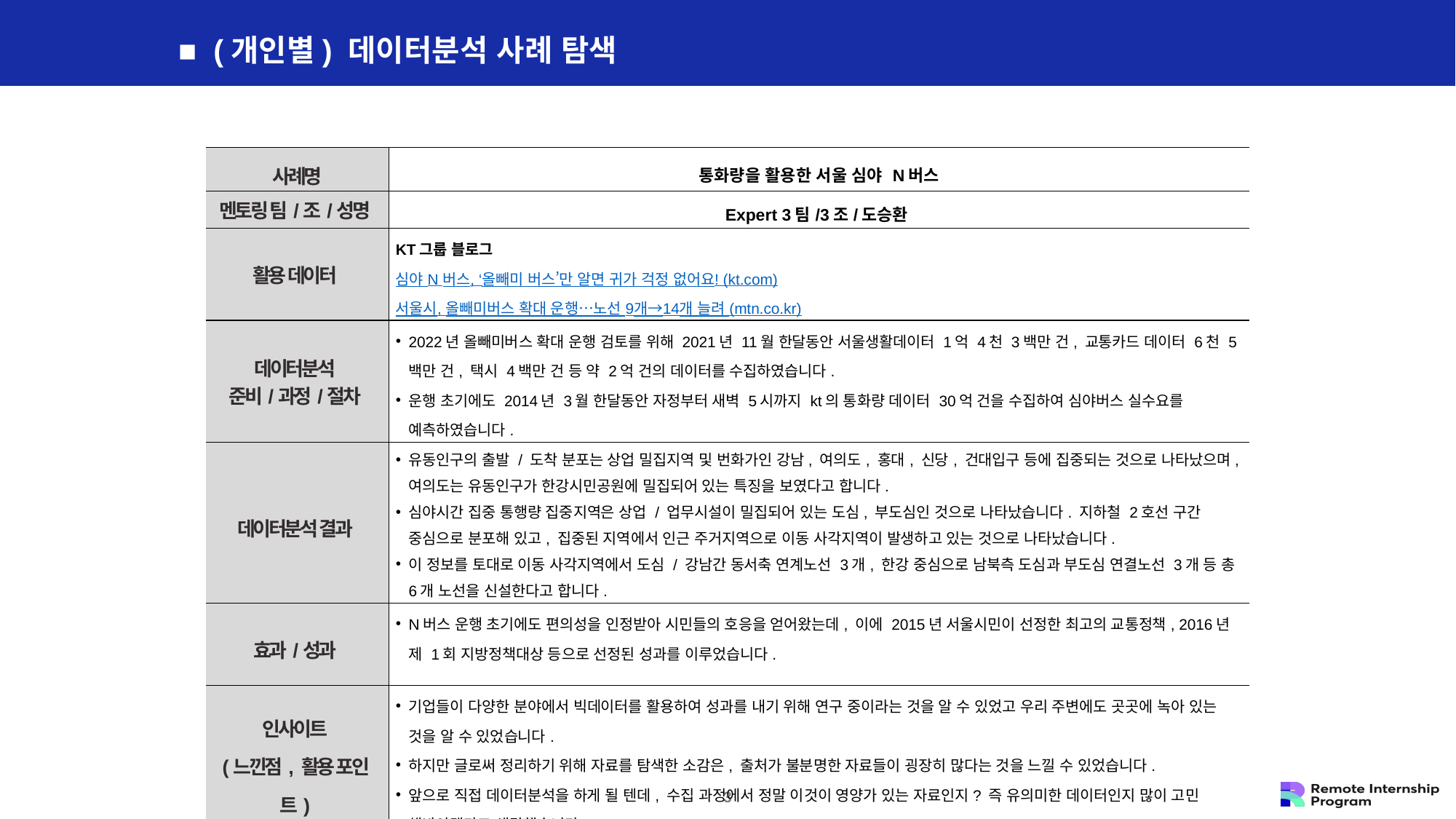

■  (개인별) 데이터분석 사례 탐색
| 사례명 | 통화량을 활용한 서울 심야 N버스 |
| --- | --- |
| 멘토링 팀/조/성명 | Expert 3팀/3조/도승환 |
| 활용 데이터 | KT그룹 블로그 심야 N 버스, ‘올빼미 버스’만 알면 귀가 걱정 없어요! (kt.com) 서울시, 올빼미버스 확대 운행…노선 9개→14개 늘려 (mtn.co.kr) |
| 데이터분석 준비/과정/절차 | 2022년 올빼미버스 확대 운행 검토를 위해 2021년 11월 한달동안 서울생활데이터 1억 4천 3백만 건, 교통카드 데이터 6천 5백만 건, 택시 4백만 건 등 약 2억 건의 데이터를 수집하였습니다. 운행 초기에도 2014년 3월 한달동안 자정부터 새벽 5시까지 kt의 통화량 데이터 30억 건을 수집하여 심야버스 실수요를 예측하였습니다. |
| 데이터분석 결과 | 유동인구의 출발 / 도착 분포는 상업 밀집지역 및 번화가인 강남, 여의도, 홍대, 신당, 건대입구 등에 집중되는 것으로 나타났으며, 여의도는 유동인구가 한강시민공원에 밀집되어 있는 특징을 보였다고 합니다. 심야시간 집중 통행량 집중지역은 상업 / 업무시설이 밀집되어 있는 도심, 부도심인 것으로 나타났습니다. 지하철 2호선 구간 중심으로 분포해 있고, 집중된 지역에서 인근 주거지역으로 이동 사각지역이 발생하고 있는 것으로 나타났습니다. 이 정보를 토대로 이동 사각지역에서 도심 / 강남간 동서축 연계노선 3개, 한강 중심으로 남북측 도심과 부도심 연결노선 3개 등 총 6개 노선을 신설한다고 합니다. |
| 효과/성과 | N버스 운행 초기에도 편의성을 인정받아 시민들의 호응을 얻어왔는데, 이에 2015년 서울시민이 선정한 최고의 교통정책, 2016년 제 1회 지방정책대상 등으로 선정된 성과를 이루었습니다. |
| 인사이트 (느낀점, 활용 포인트) | 기업들이 다양한 분야에서 빅데이터를 활용하여 성과를 내기 위해 연구 중이라는 것을 알 수 있었고 우리 주변에도 곳곳에 녹아 있는 것을 알 수 있었습니다. 하지만 글로써 정리하기 위해 자료를 탐색한 소감은, 출처가 불분명한 자료들이 굉장히 많다는 것을 느낄 수 있었습니다. 앞으로 직접 데이터분석을 하게 될 텐데, 수집 과정에서 정말 이것이 영양가 있는 자료인지? 즉 유의미한 데이터인지 많이 고민 해봐야겠다고 생각했습니다. |